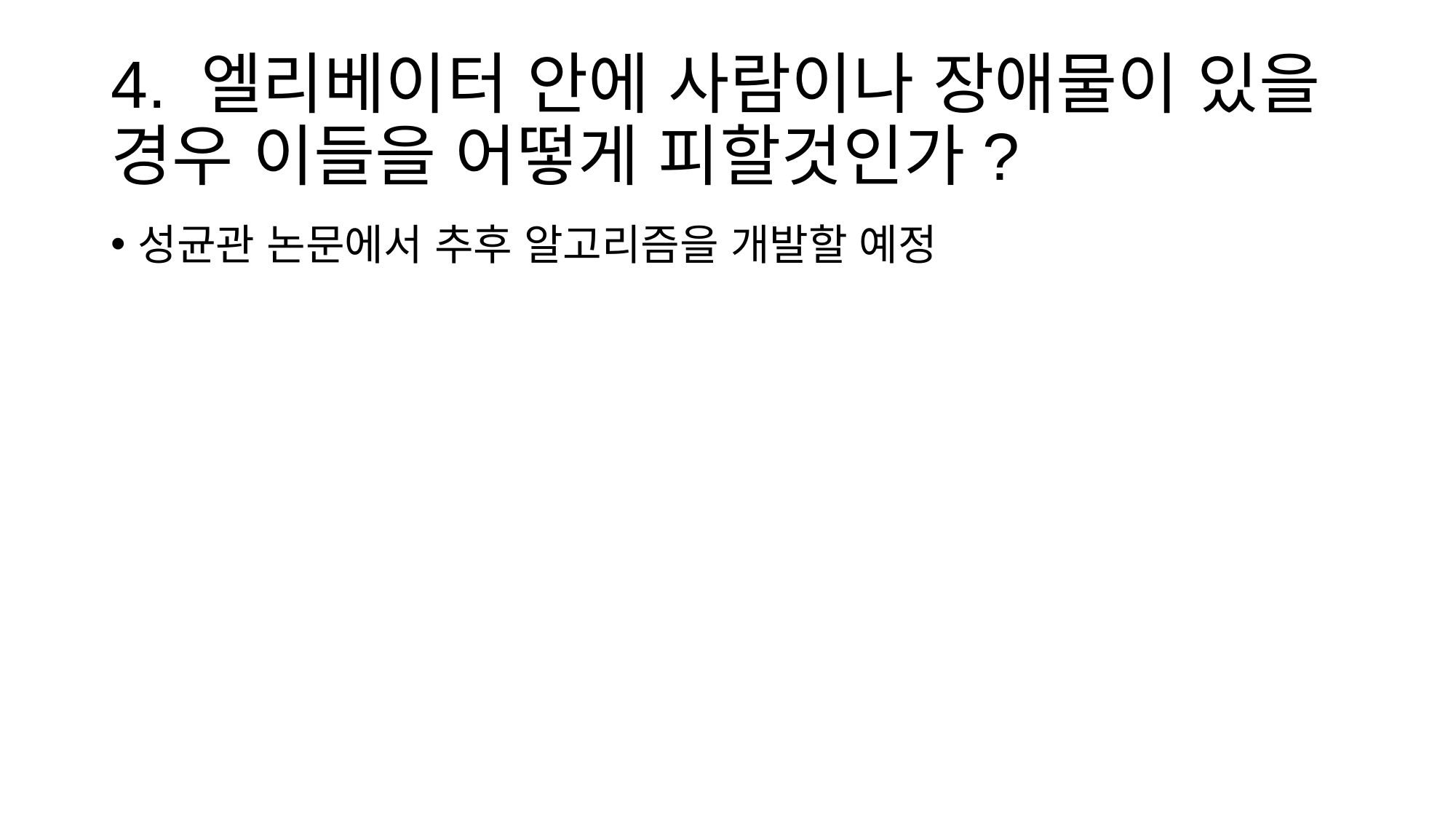

# 4. 엘리베이터 안에 사람이나 장애물이 있을 경우 이들을 어떻게 피할것인가?
성균관 논문에서 추후 알고리즘을 개발할 예정